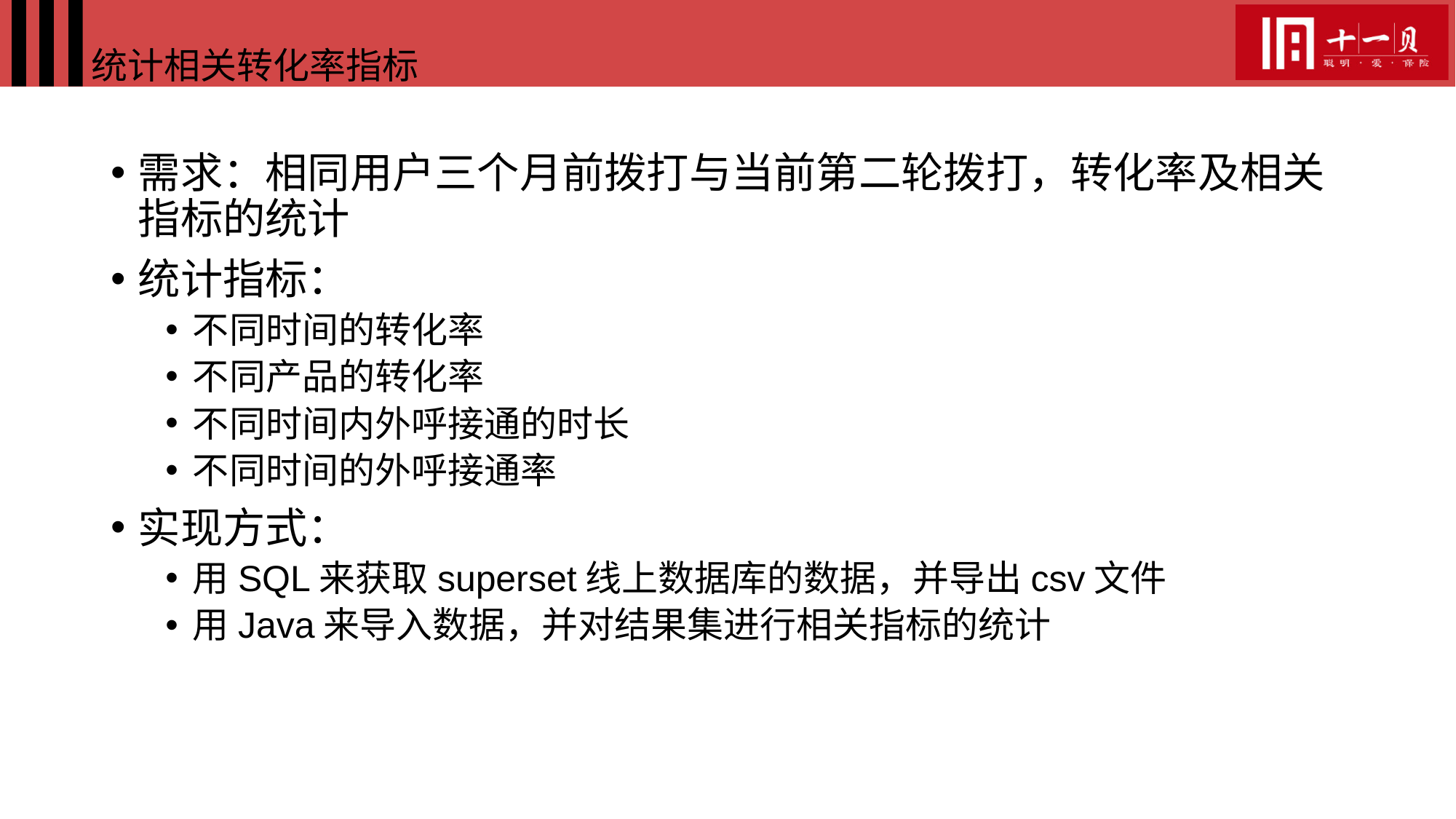

# 统计相关转化率指标
需求：相同用户三个月前拨打与当前第二轮拨打，转化率及相关指标的统计
统计指标：
不同时间的转化率
不同产品的转化率
不同时间内外呼接通的时长
不同时间的外呼接通率
实现方式：
用SQL来获取superset线上数据库的数据，并导出csv文件
用Java来导入数据，并对结果集进行相关指标的统计